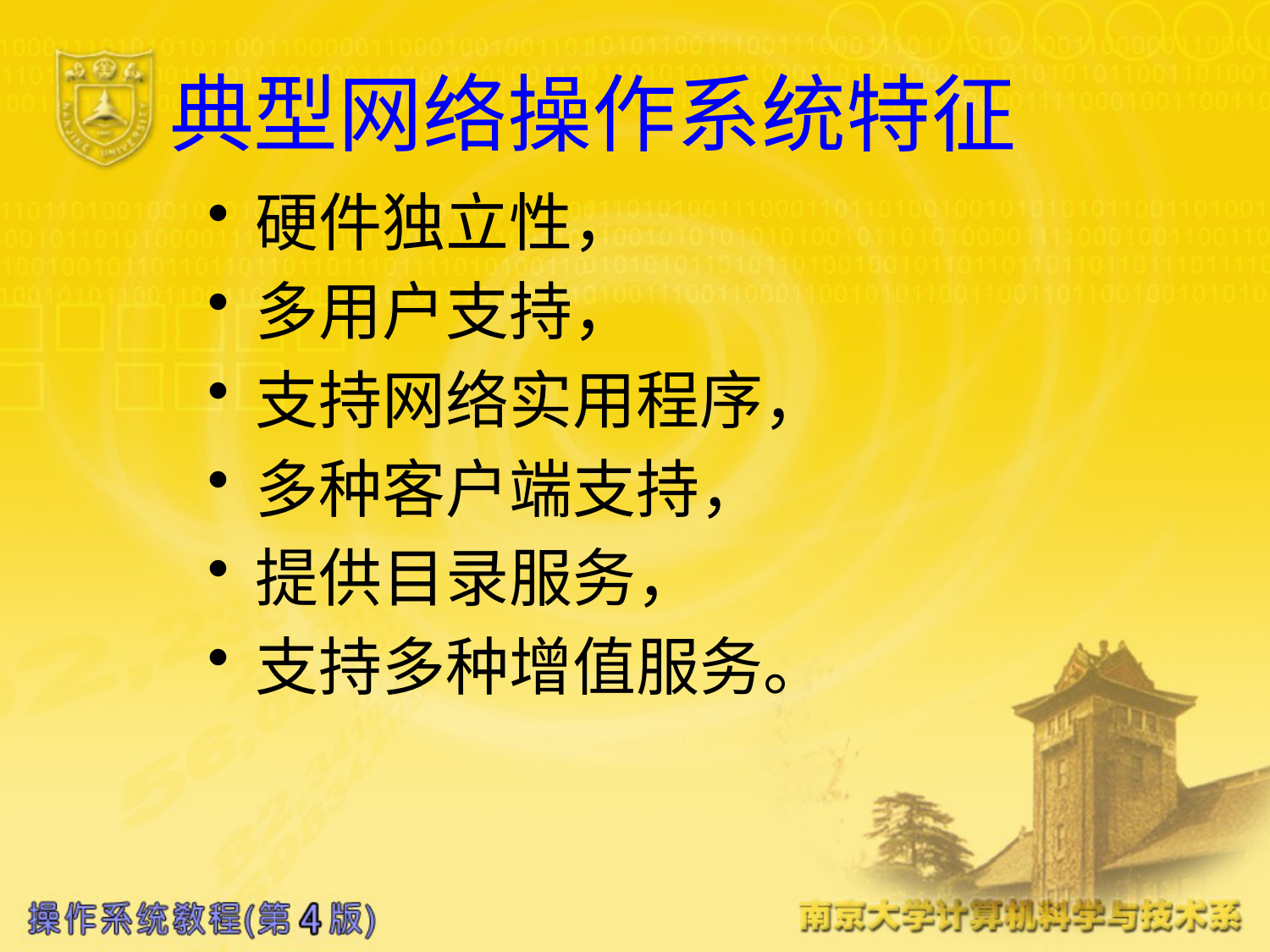

# 典型网络操作系统特征
硬件独立性，
多用户支持，
支持网络实用程序，
多种客户端支持，
提供目录服务，
支持多种增值服务。